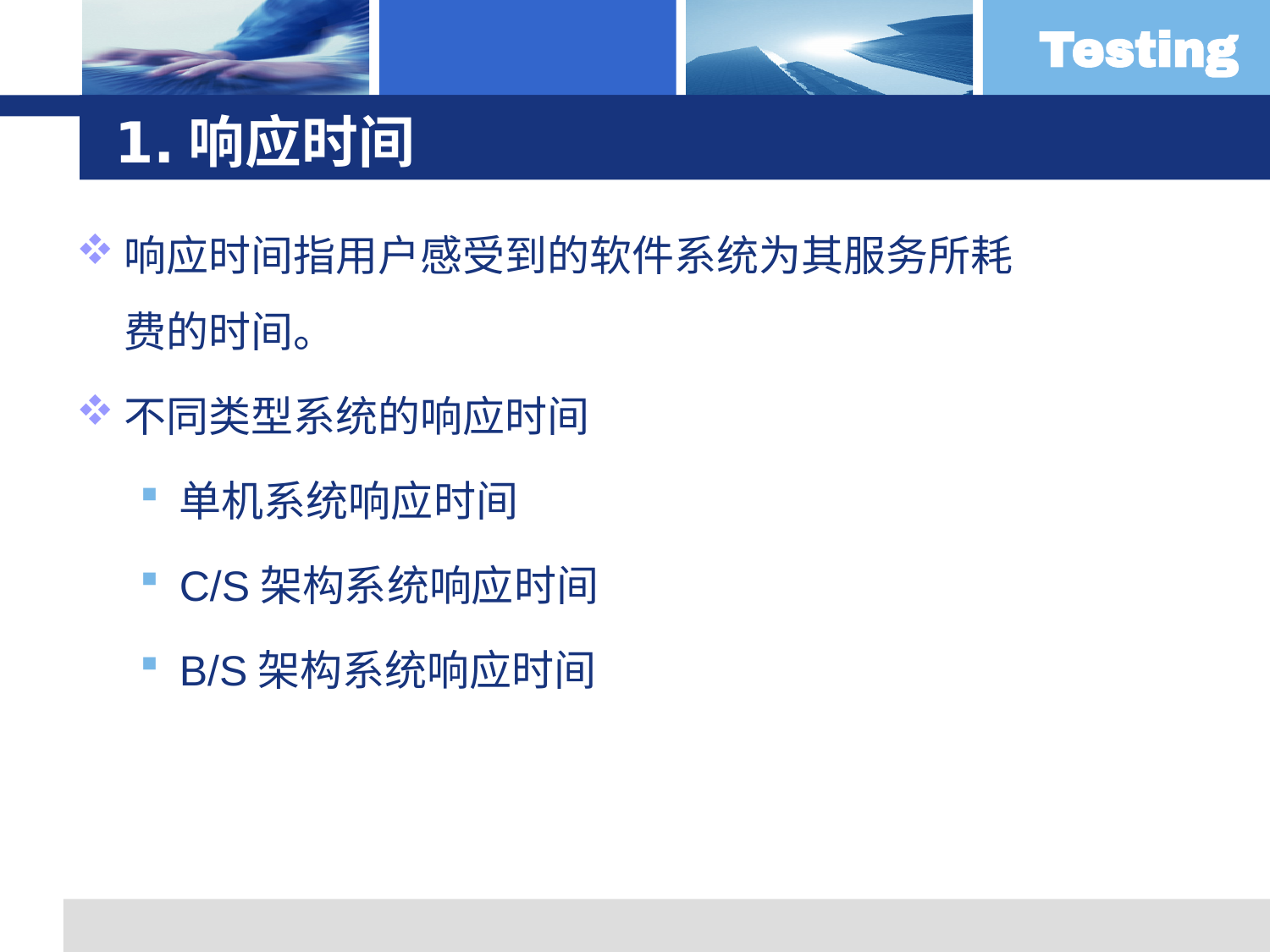

# 1.响应时间
响应时间指用户感受到的软件系统为其服务所耗费的时间。
不同类型系统的响应时间
单机系统响应时间
C/S架构系统响应时间
B/S架构系统响应时间